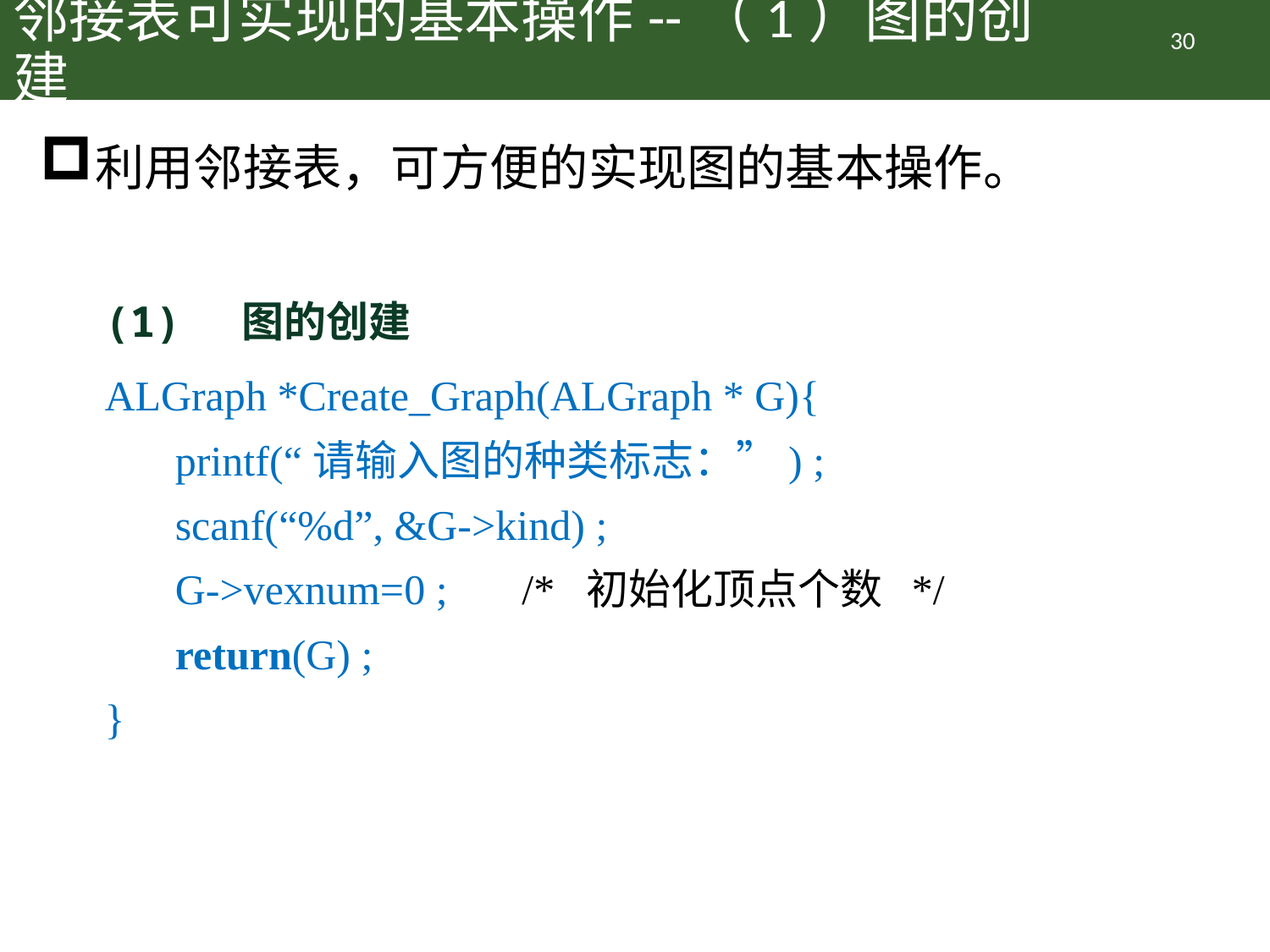

# 邻接表可实现的基本操作--（1）图的创建
30
利用邻接表，可方便的实现图的基本操作。

(1)  图的创建
ALGraph *Create_Graph(ALGraph * G){
  printf(“请输入图的种类标志：”) ;
  scanf(“%d”, &G->kind) ;
  G->vexnum=0 ;       /*  初始化顶点个数  */
  return(G) ;
}